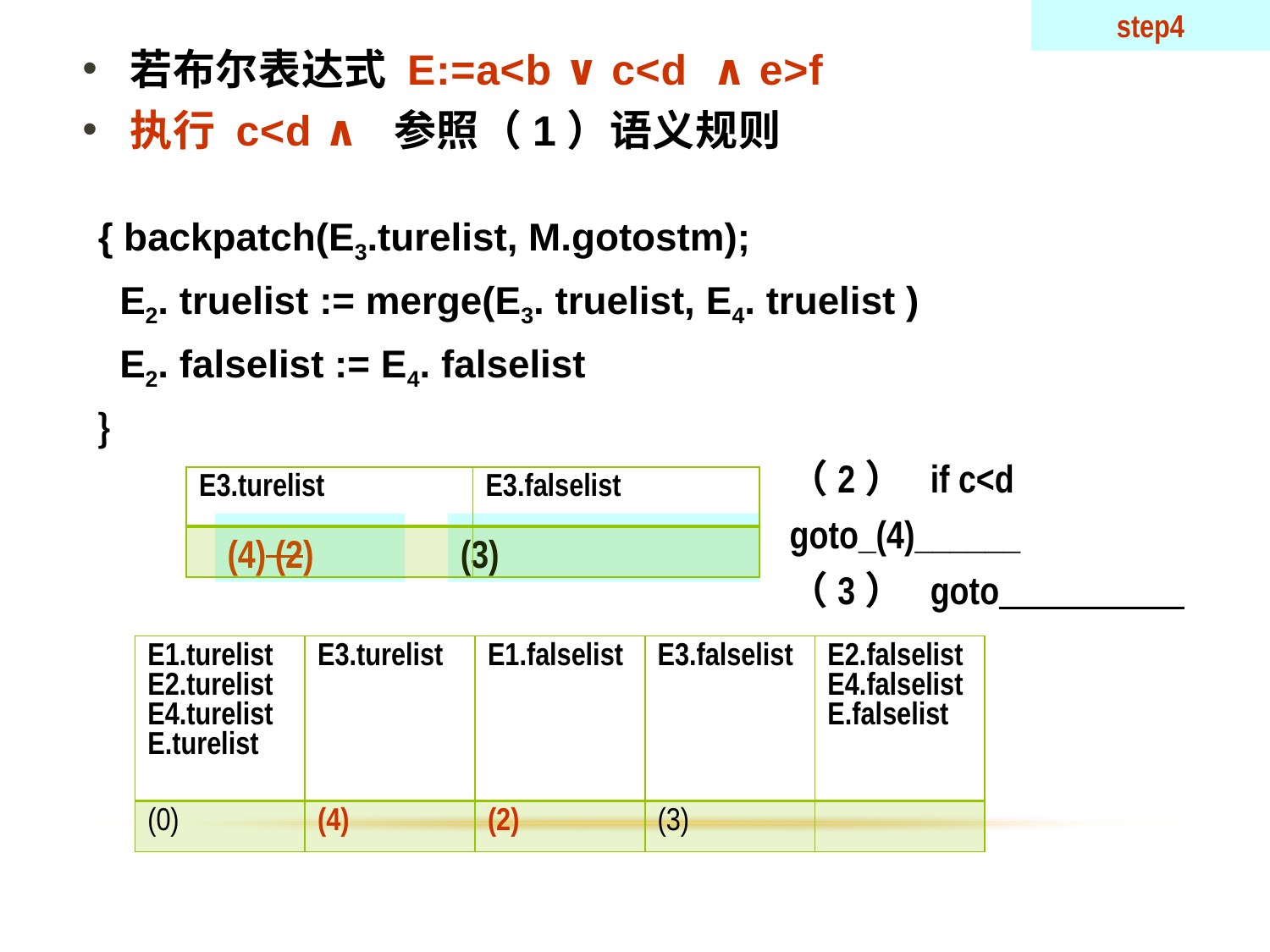

step4
若布尔表达式 E:=a<b ∨ c<d  ∧ e>f
执行 c<d ∧  参照（1）语义规则
{ backpatch(E3.turelist, M.gotostm);
  E2. truelist := merge(E3. truelist, E4. truelist )
  E2. falselist := E4. falselist
｝
（2）  if c<d  goto_(4)______
（3）  goto_______

| E3.turelist | E3.falselist |
| --- | --- |
|  |  |
(4) (2)
(3)
| E1.turelist E2.turelist E4.turelist E.turelist | E3.turelist | E1.falselist | E3.falselist | E2.falselist E4.falselist E.falselist |
| --- | --- | --- | --- | --- |
| (0) | (4) | (2) | (3) |  |